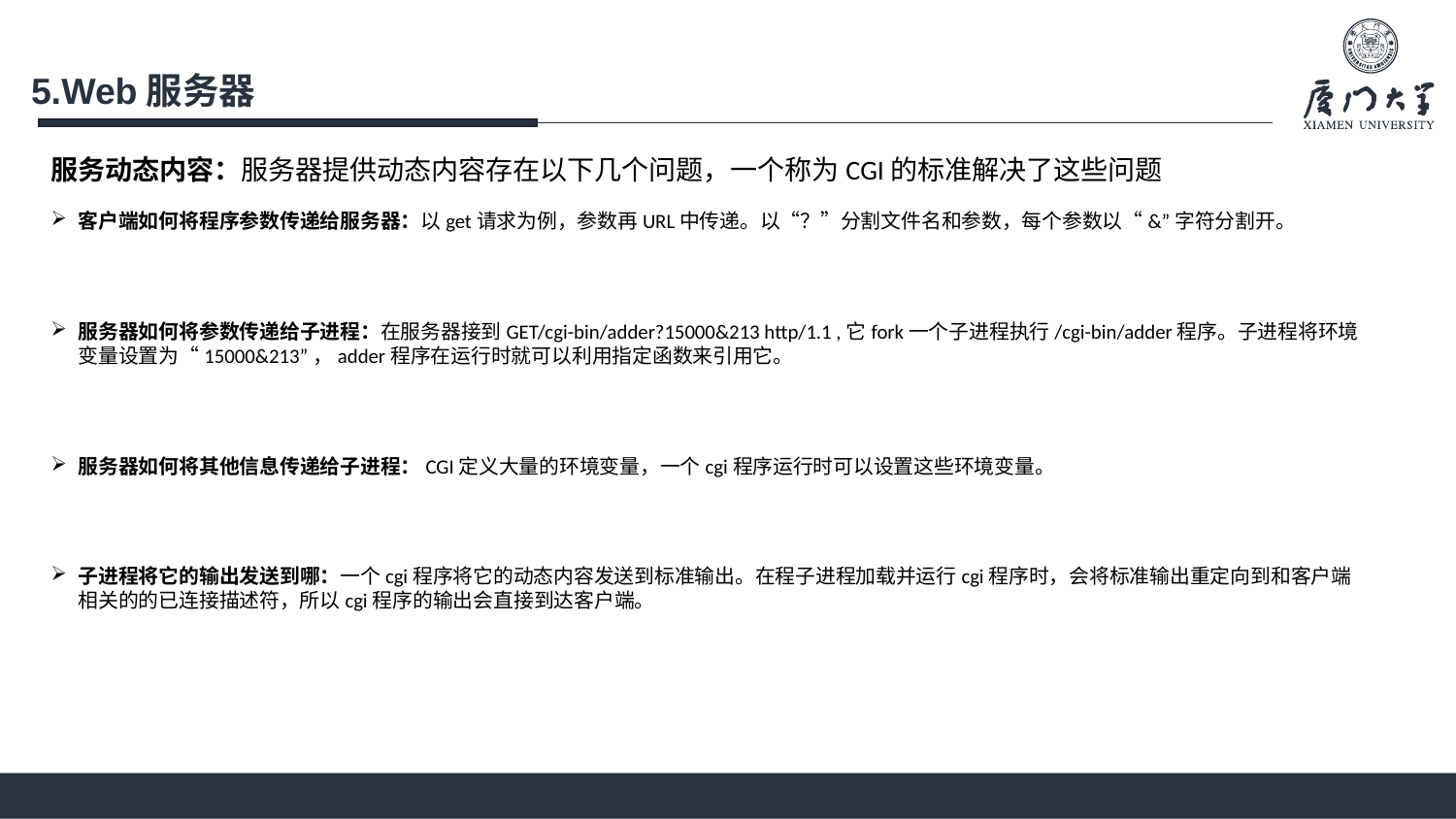

5.Web服务器
服务动态内容：服务器提供动态内容存在以下几个问题，一个称为CGI的标准解决了这些问题
客户端如何将程序参数传递给服务器：以get请求为例，参数再URL中传递。以“？”分割文件名和参数，每个参数以“&”字符分割开。
服务器如何将参数传递给子进程：在服务器接到GET/cgi-bin/adder?15000&213 http/1.1 ,它fork一个子进程执行/cgi-bin/adder程序。子进程将环境变量设置为“15000&213”，adder程序在运行时就可以利用指定函数来引用它。
服务器如何将其他信息传递给子进程：CGI定义大量的环境变量，一个cgi程序运行时可以设置这些环境变量。
子进程将它的输出发送到哪：一个cgi程序将它的动态内容发送到标准输出。在程子进程加载并运行cgi程序时，会将标准输出重定向到和客户端相关的的已连接描述符，所以cgi程序的输出会直接到达客户端。